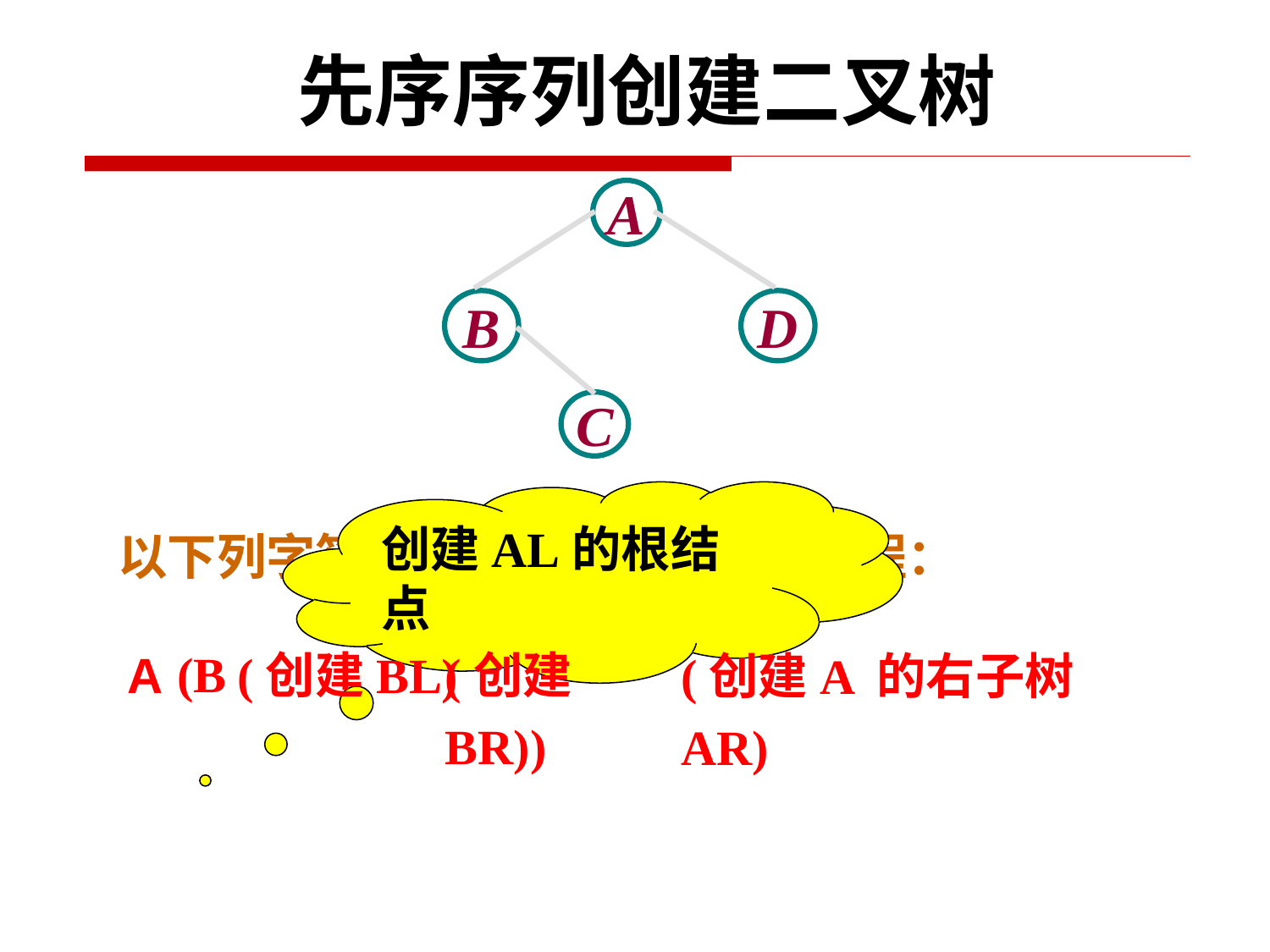

先序序列创建二叉树
A

B
D

C
创建AL的根结点
以下列字符串表示二叉树的创建过程：
(B
A
(创建BL)
(创建BR))
(创建A 的右子树AR)